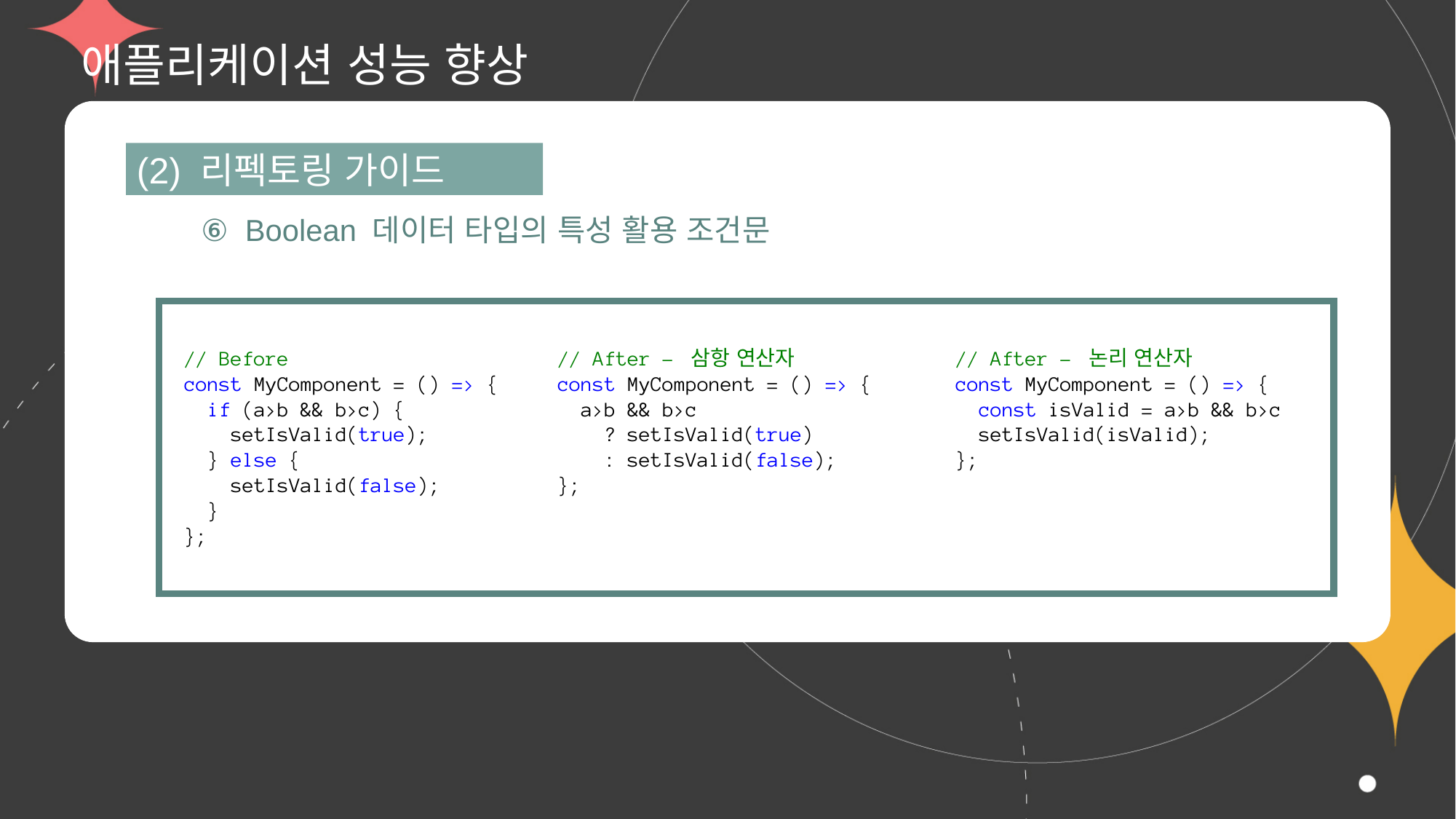

# 애플리케이션 성능 향상
(2) 리펙토링 가이드
⑥  Boolean 데이터 타입의 특성 활용 조건문

// Before
const MyComponent = () => {
  if (a>b && b>c) {
    setIsValid(true);
  } else {
    setIsValid(false);
  }
};
// After - 삼항 연산자
const MyComponent = () => {
  a>b && b>c
    ? setIsValid(true)
    : setIsValid(false);
};

// After - 논리 연산자
const MyComponent = () => {
  const isValid = a>b && b>c
  setIsValid(isValid);
};